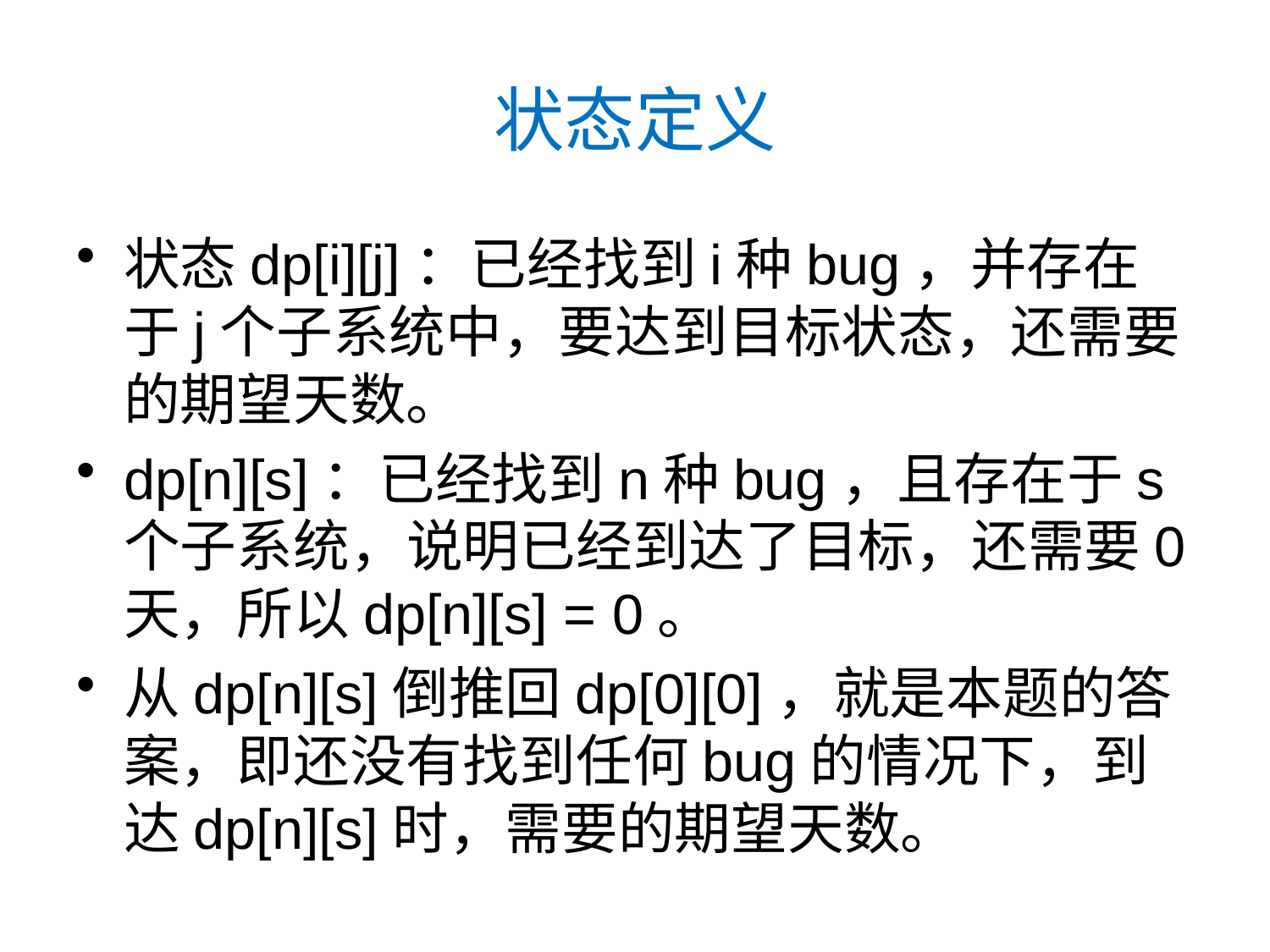

# 状态定义
状态dp[i][j]：已经找到i种bug，并存在于j个子系统中，要达到目标状态，还需要的期望天数。
dp[n][s]：已经找到n种bug，且存在于s个子系统，说明已经到达了目标，还需要0天，所以dp[n][s] = 0。
从dp[n][s]倒推回dp[0][0]，就是本题的答案，即还没有找到任何bug的情况下，到达dp[n][s]时，需要的期望天数。